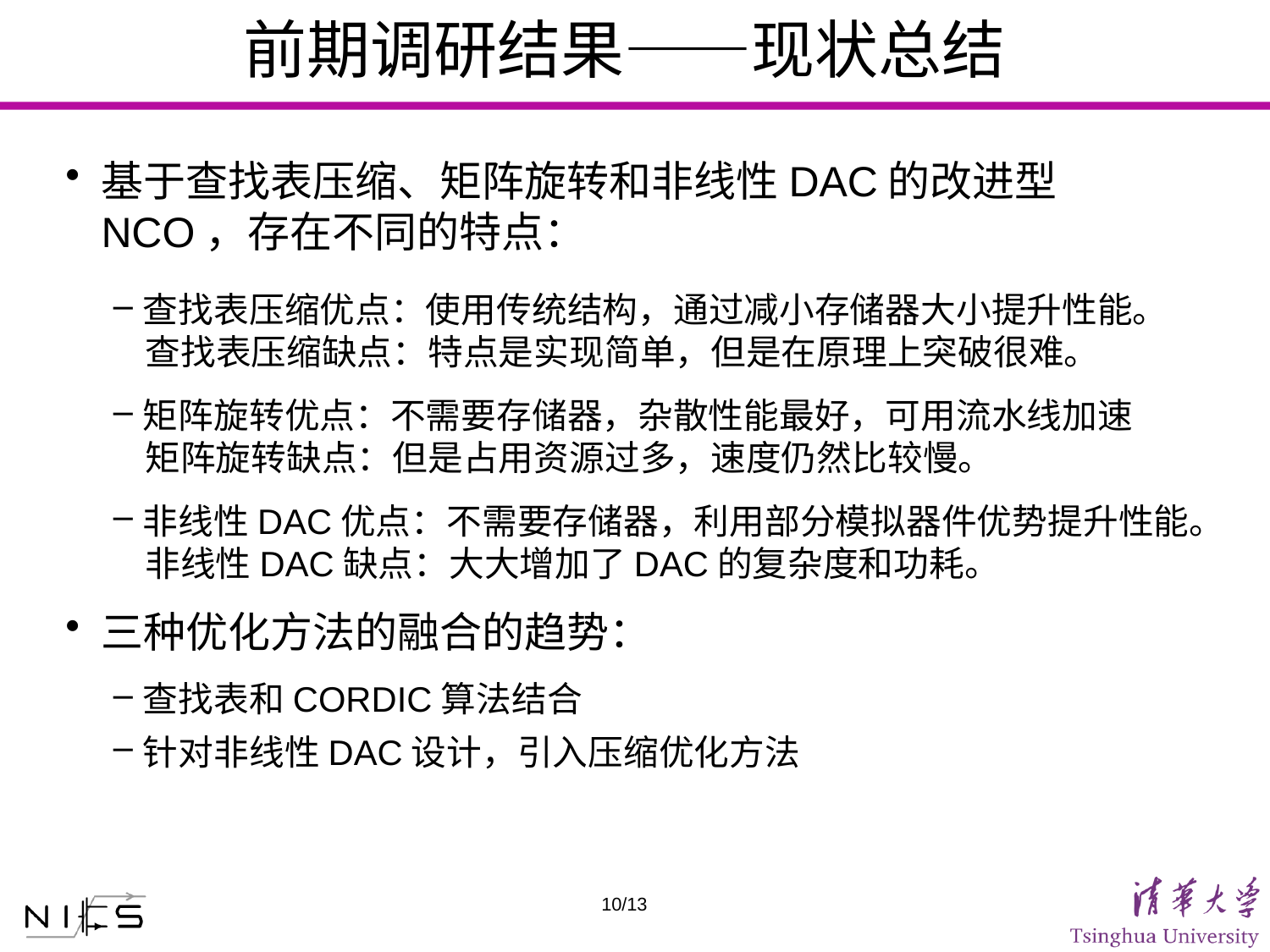

# 前期调研结果——现状总结
基于查找表压缩、矩阵旋转和非线性DAC的改进型NCO，存在不同的特点：
查找表压缩优点：使用传统结构，通过减小存储器大小提升性能。
   查找表压缩缺点：特点是实现简单，但是在原理上突破很难。
矩阵旋转优点：不需要存储器，杂散性能最好，可用流水线加速
   矩阵旋转缺点：但是占用资源过多，速度仍然比较慢。
非线性DAC优点：不需要存储器，利用部分模拟器件优势提升性能。
   非线性DAC缺点：大大增加了DAC的复杂度和功耗。
三种优化方法的融合的趋势：
查找表和CORDIC算法结合
针对非线性DAC设计，引入压缩优化方法
10/13